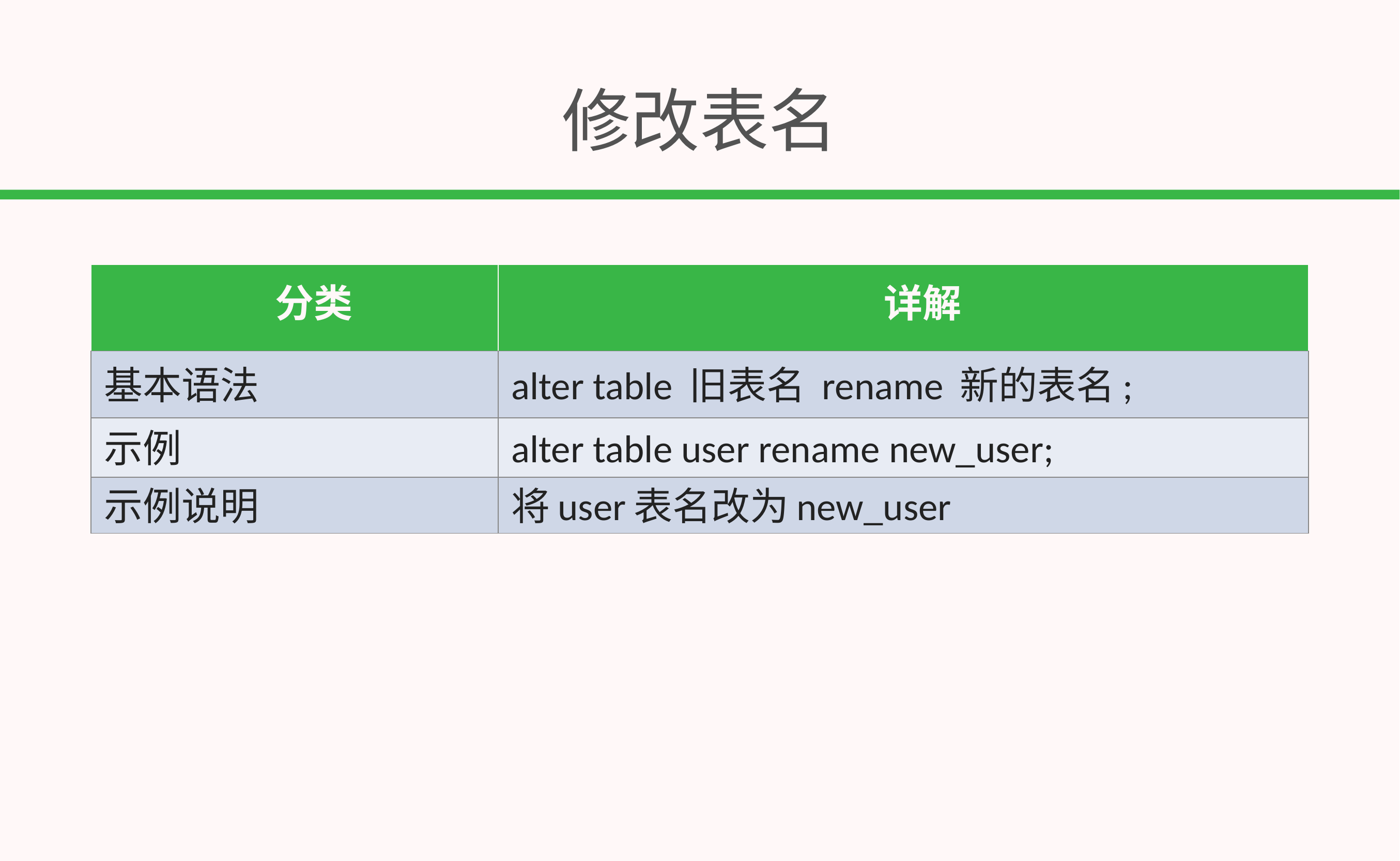

# 修改表名
| 分类 | 详解 |
| --- | --- |
| 基本语法 | alter table 旧表名 rename 新的表名; |
| 示例 | alter table user rename new\_user; |
| 示例说明 | 将user表名改为new\_user |